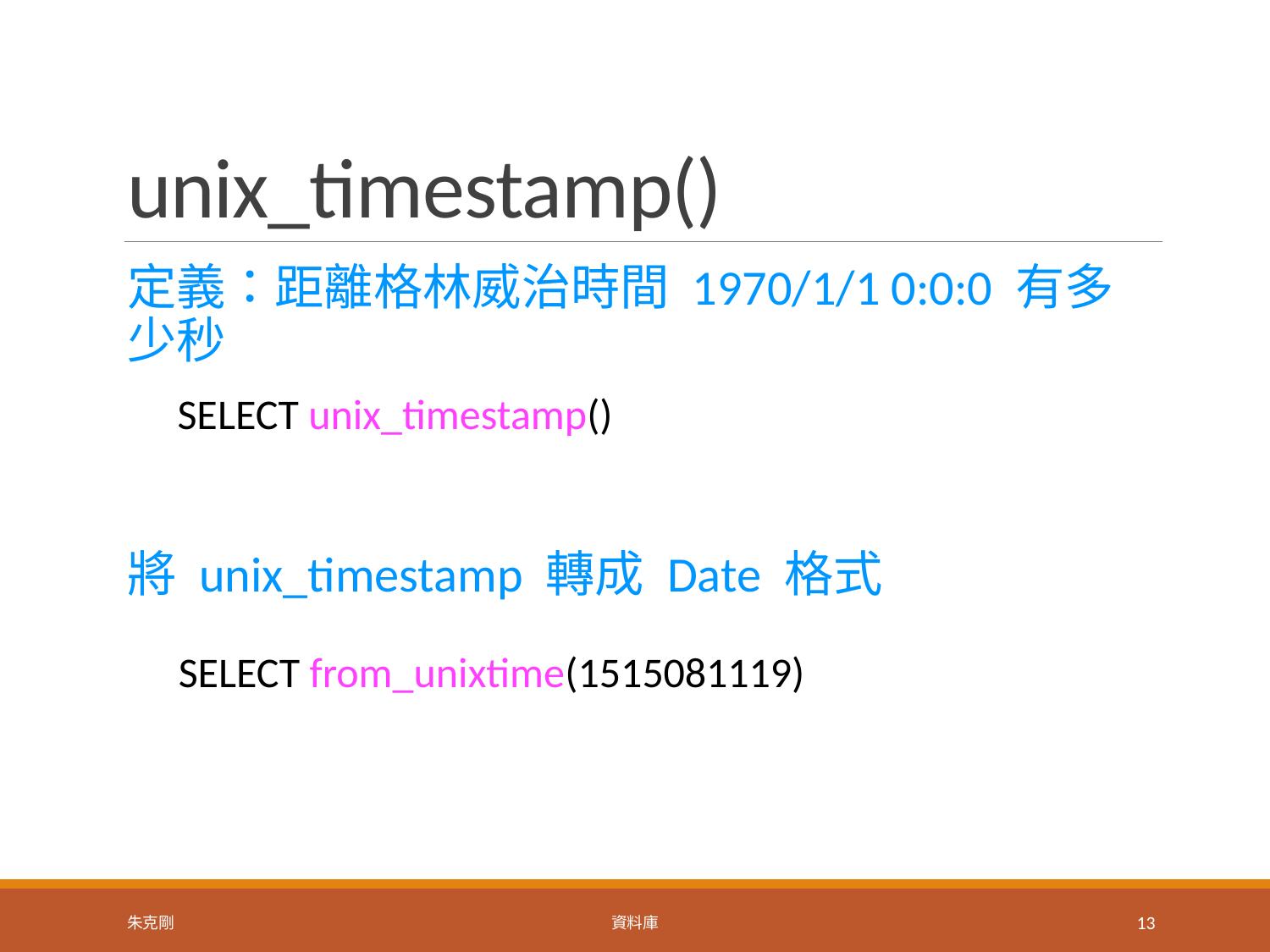

# unix_timestamp()
定義：距離格林威治時間 1970/1/1 0:0:0 有多少秒

將 unix_timestamp 轉成 Date 格式
SELECT unix_timestamp()
SELECT from_unixtime(1515081119)
朱克剛
資料庫
13